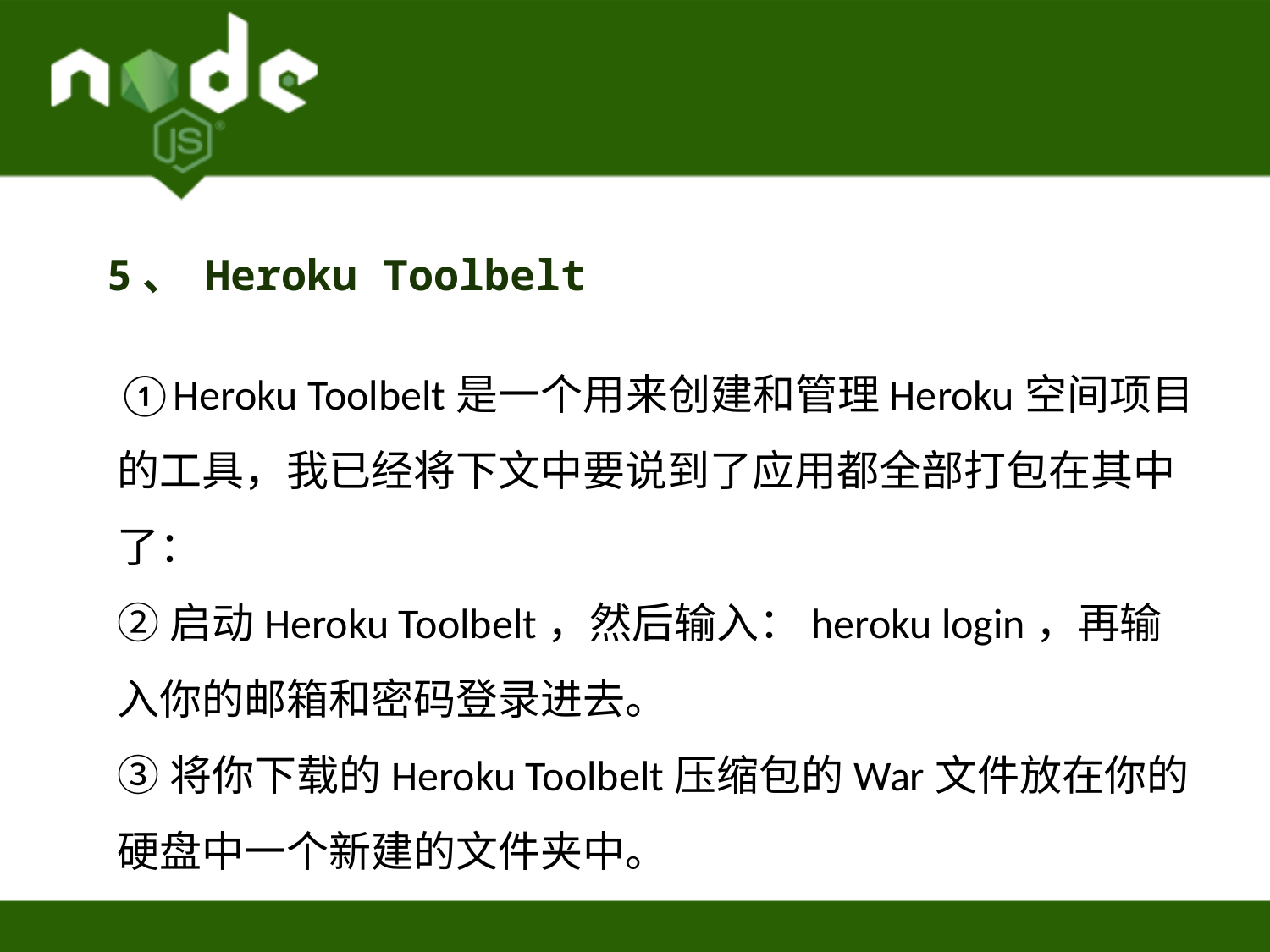

5、 Heroku Toolbelt
①Heroku Toolbelt是一个用来创建和管理Heroku空间项目的工具，我已经将下文中要说到了应用都全部打包在其中了：
②启动Heroku Toolbelt，然后输入：heroku login，再输入你的邮箱和密码登录进去。
③将你下载的Heroku Toolbelt压缩包的War文件放在你的硬盘中一个新建的文件夹中。